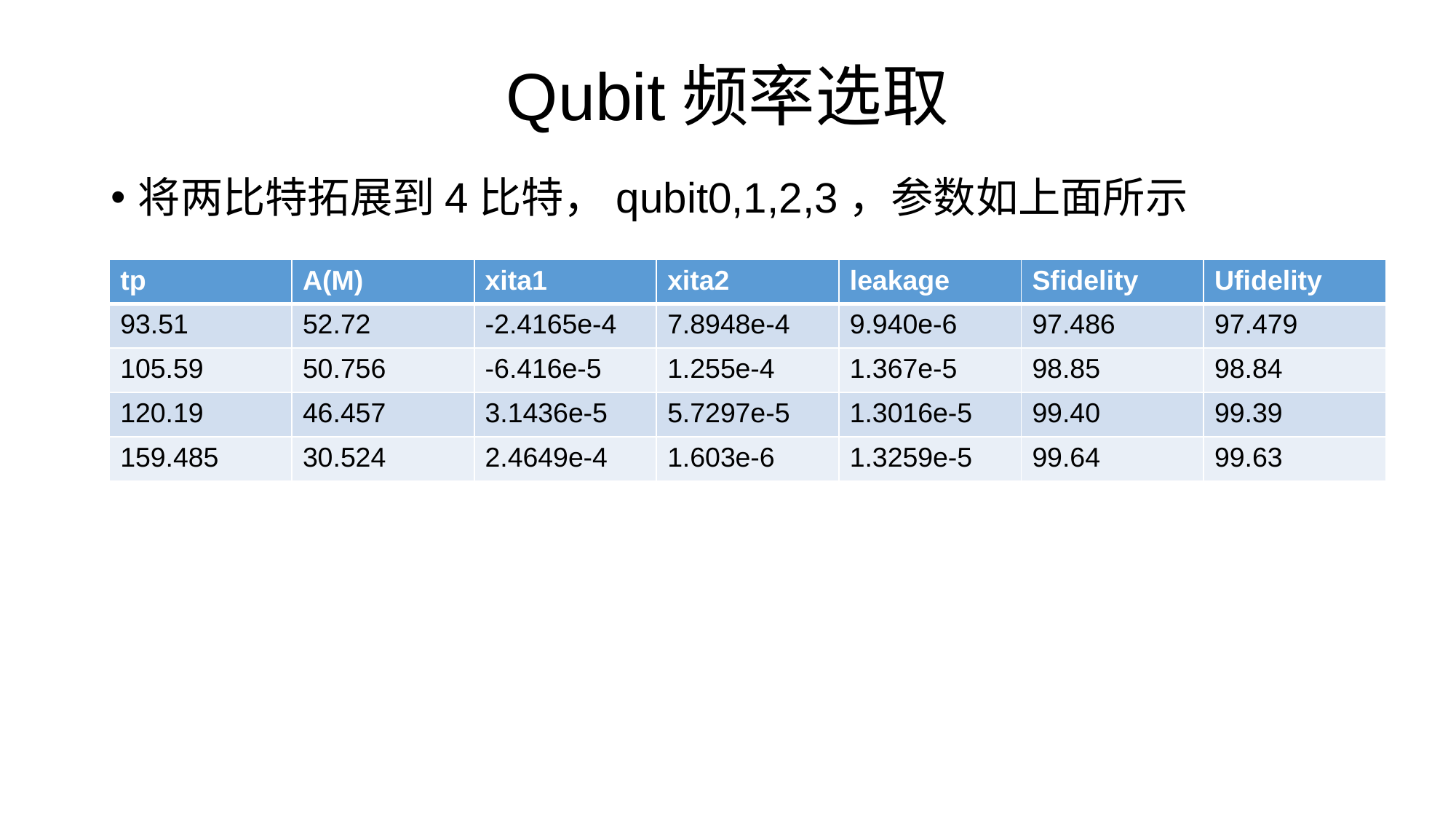

# Qubit频率选取
将两比特拓展到4比特，qubit0,1,2,3，参数如上面所示

| tp | A(M) | xita1 | xita2 | leakage | Sfidelity | Ufidelity |
| --- | --- | --- | --- | --- | --- | --- |
| 93.51 | 52.72 | -2.4165e-4 | 7.8948e-4 | 9.940e-6 | 97.486 | 97.479 |
| 105.59 | 50.756 | -6.416e-5 | 1.255e-4 | 1.367e-5 | 98.85 | 98.84 |
| 120.19 | 46.457 | 3.1436e-5 | 5.7297e-5 | 1.3016e-5 | 99.40 | 99.39 |
| 159.485 | 30.524 | 2.4649e-4 | 1.603e-6 | 1.3259e-5 | 99.64 | 99.63 |